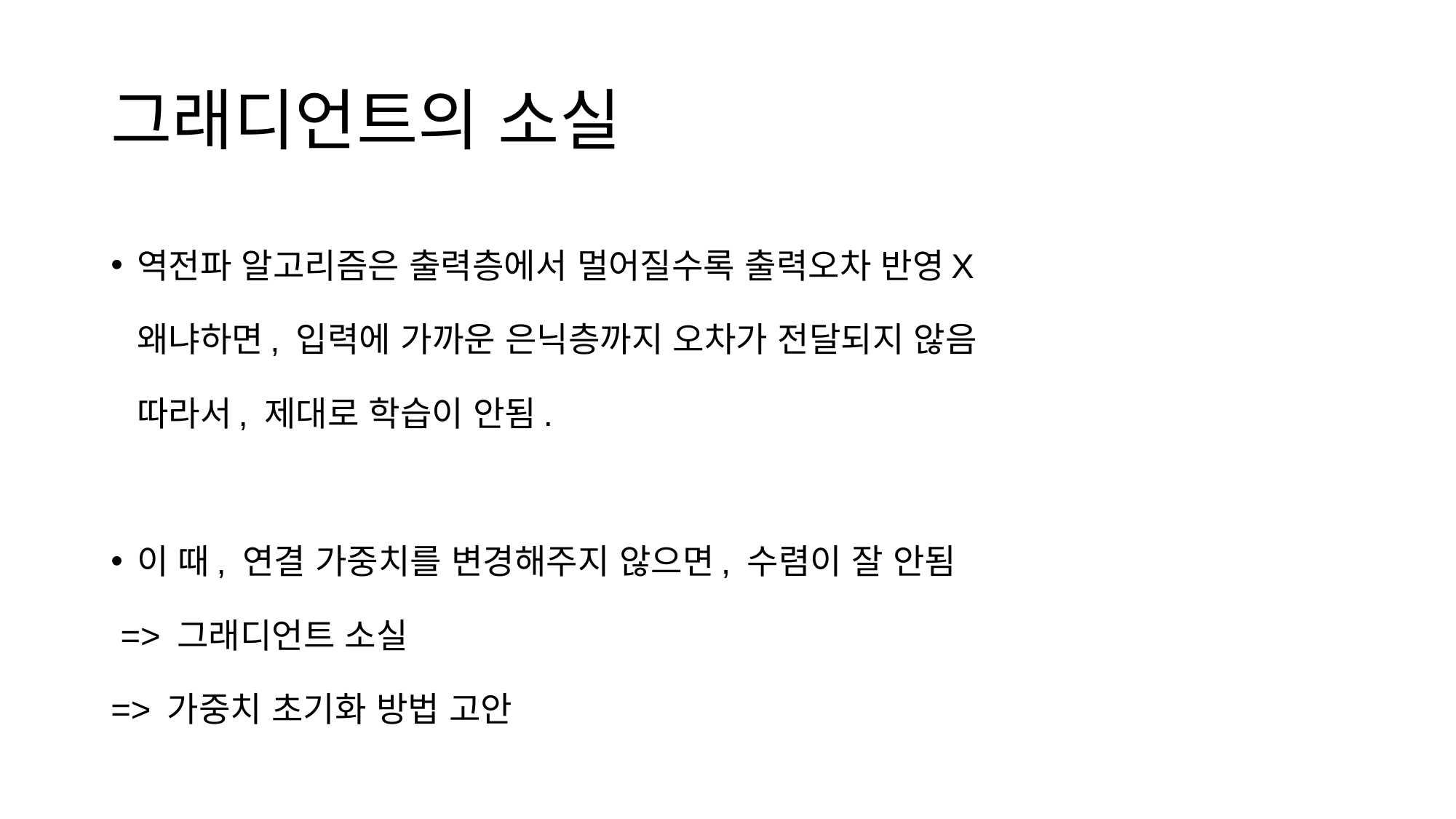

# 그래디언트의 소실
역전파 알고리즘은 출력층에서 멀어질수록 출력오차 반영X
  왜냐하면, 입력에 가까운 은닉층까지 오차가 전달되지 않음
  따라서, 제대로 학습이 안됨.

이 때, 연결 가중치를 변경해주지 않으면, 수렴이 잘 안됨
 => 그래디언트 소실
=> 가중치 초기화 방법 고안